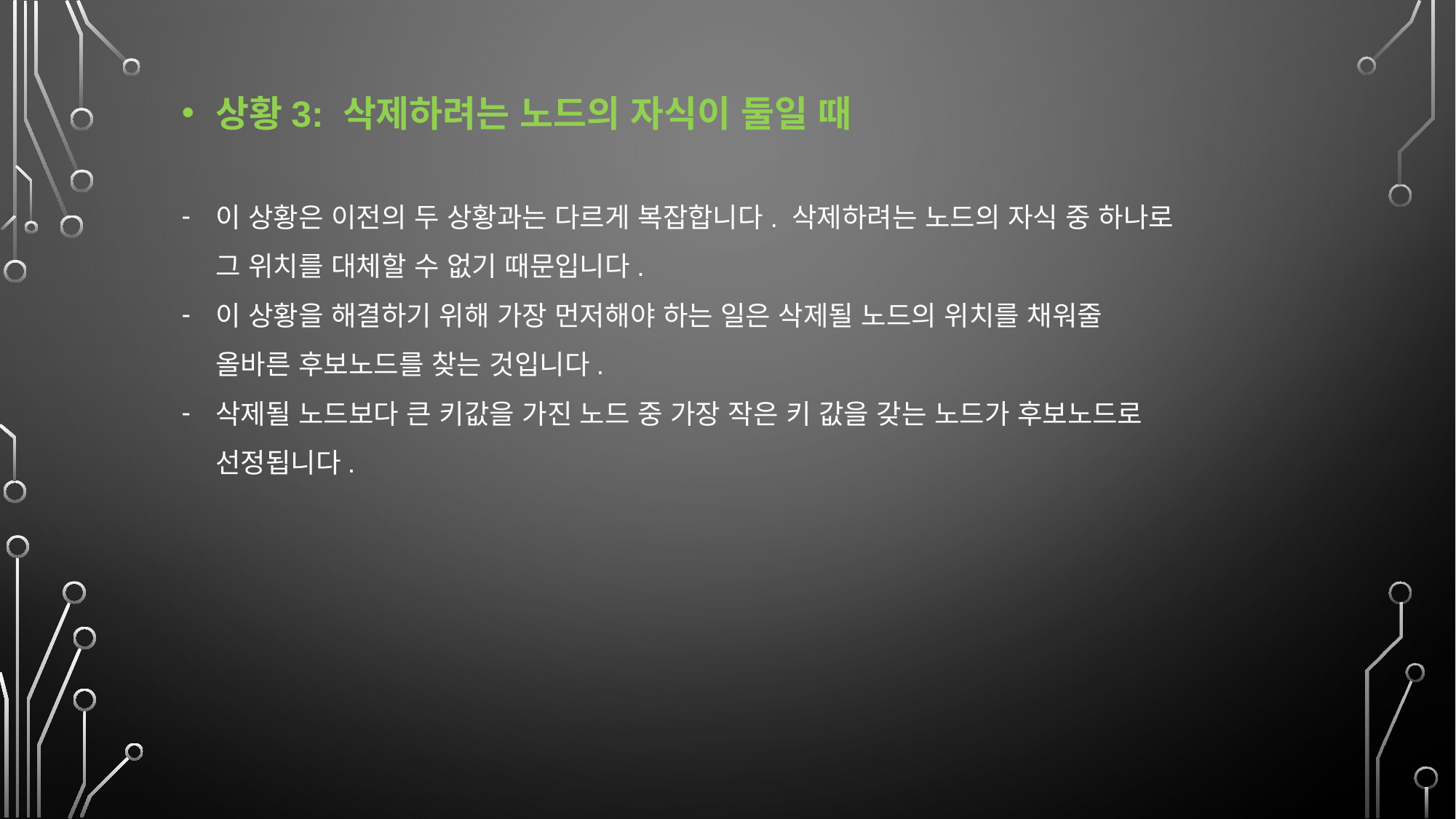

상황3: 삭제하려는 노드의 자식이 둘일 때

이 상황은 이전의 두 상황과는 다르게 복잡합니다. 삭제하려는 노드의 자식 중 하나로
그 위치를 대체할 수 없기 때문입니다.
이 상황을 해결하기 위해 가장 먼저해야 하는 일은 삭제될 노드의 위치를 채워줄
올바른 후보노드를 찾는 것입니다.
삭제될 노드보다 큰 키값을 가진 노드 중 가장 작은 키 값을 갖는 노드가 후보노드로
선정됩니다.